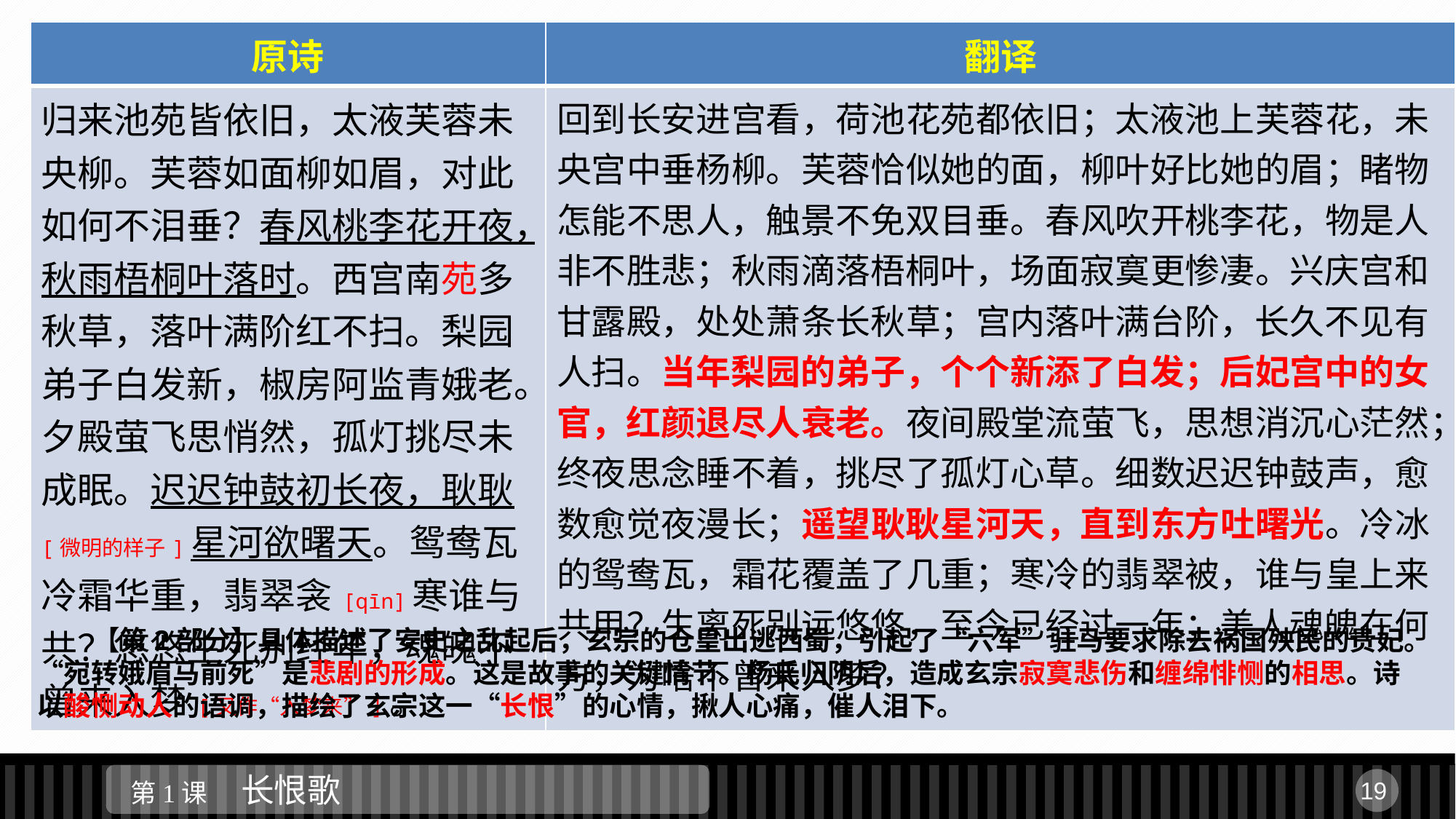

| 原诗 | 翻译 |
| --- | --- |
| 归来池苑皆依旧，太液芙蓉未央柳。芙蓉如面柳如眉，对此如何不泪垂？春风桃李花开夜，秋雨梧桐叶落时。西宫南苑多秋草，落叶满阶红不扫。梨园弟子白发新，椒房阿监青娥老。夕殿萤飞思悄然，孤灯挑尽未成眠。迟迟钟鼓初长夜，耿耿[微明的样子]星河欲曙天。鸳鸯瓦冷霜华重，翡翠衾[qīn]寒谁与共？悠悠生死别经年，魂魄不曾来入梦[又作“入梦来”]。 | 回到长安进宫看，荷池花苑都依旧；太液池上芙蓉花，未央宫中垂杨柳。芙蓉恰似她的面，柳叶好比她的眉；睹物怎能不思人，触景不免双目垂。春风吹开桃李花，物是人非不胜悲；秋雨滴落梧桐叶，场面寂寞更惨凄。兴庆宫和甘露殿，处处萧条长秋草；宫内落叶满台阶，长久不见有人扫。当年梨园的弟子，个个新添了白发；后妃宫中的女官，红颜退尽人衰老。夜间殿堂流萤飞，思想消沉心茫然；终夜思念睡不着，挑尽了孤灯心草。细数迟迟钟鼓声，愈数愈觉夜漫长；遥望耿耿星河天，直到东方吐曙光。冷冰的鸳鸯瓦，霜花覆盖了几重；寒冷的翡翠被，谁与皇上来共用？生离死别远悠悠，至今已经过一年；美人魂魄在何方，为啥不曾来入梦？ |
        【第2部分】具体描述了安史之乱起后，玄宗的仓皇出逃西蜀，引起了“六军”驻马要求除去祸国殃民的贵妃。“宛转娥眉马前死”是悲剧的形成。这是故事的关键情节。杨氏归阴后，造成玄宗寂寞悲伤和缠绵悱恻的相思。诗以酸恻动人的语调，描绘了玄宗这一“长恨”的心情，揪人心痛，催人泪下。